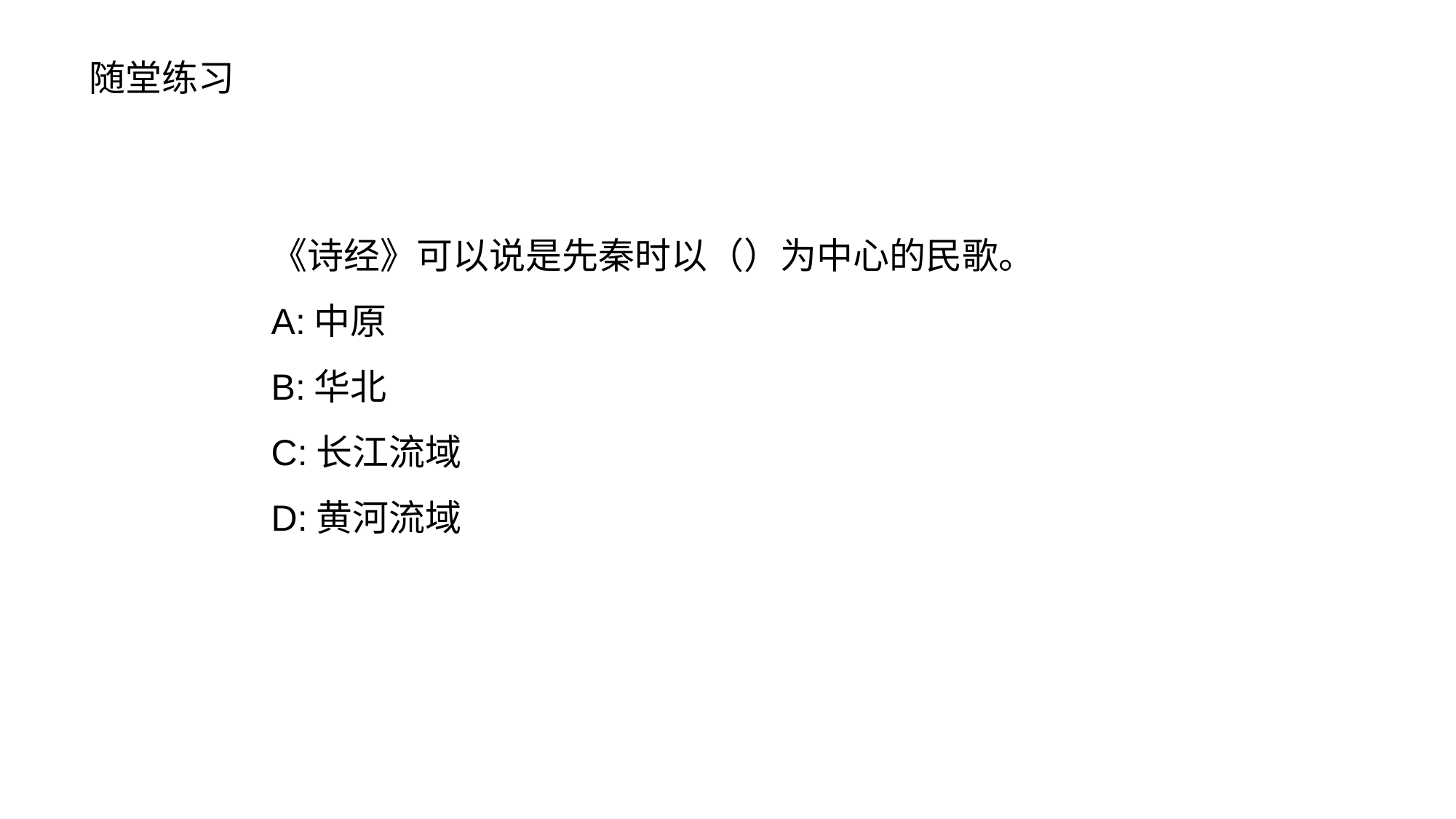

随堂练习
《诗经》可以说是先秦时以（）为中心的民歌。
A:中原
B:华北
C:长江流域
D:黄河流域